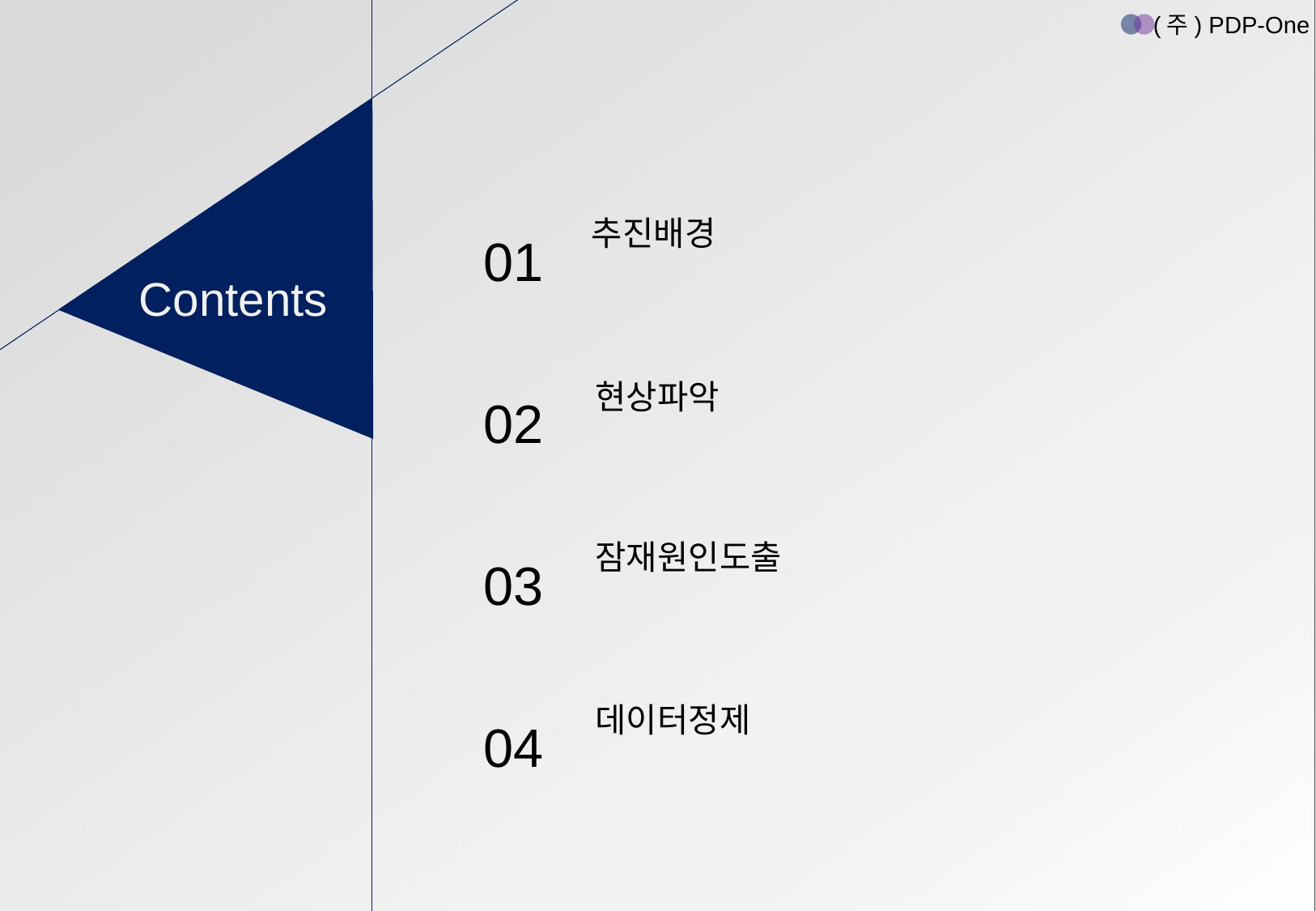

(주) PDP-One

01
02
03
04

추진배경
Contents
현상파악
잠재원인도출
데이터정제